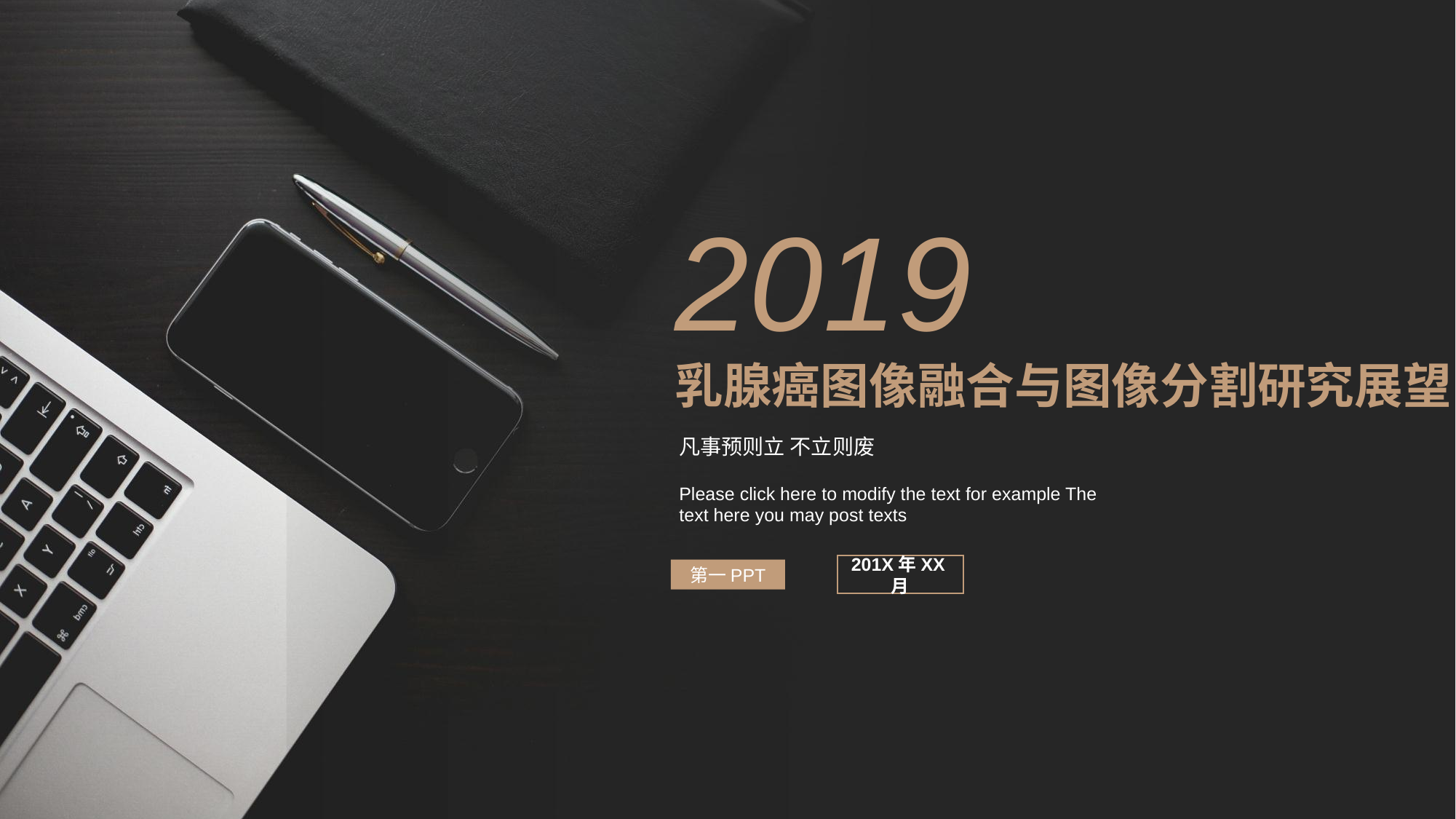

2019
乳腺癌图像融合与图像分割研究展望
凡事预则立 不立则废
Please click here to modify the text for example The text here you may post texts
201X年XX月
第一PPT